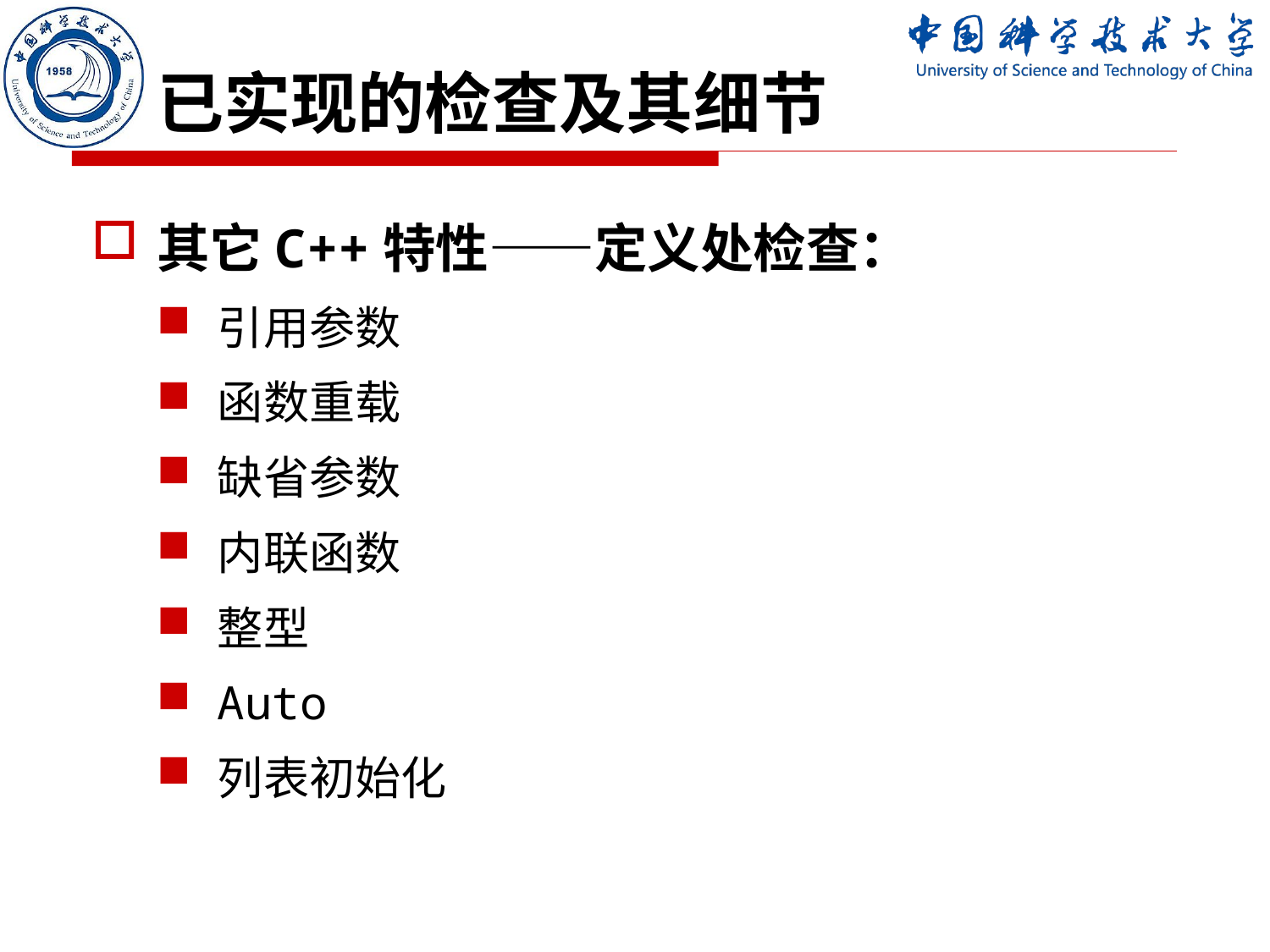

# 已实现的检查及其细节
其它C++特性——定义处检查：
引用参数
函数重载
缺省参数
内联函数
整型
Auto
列表初始化

9